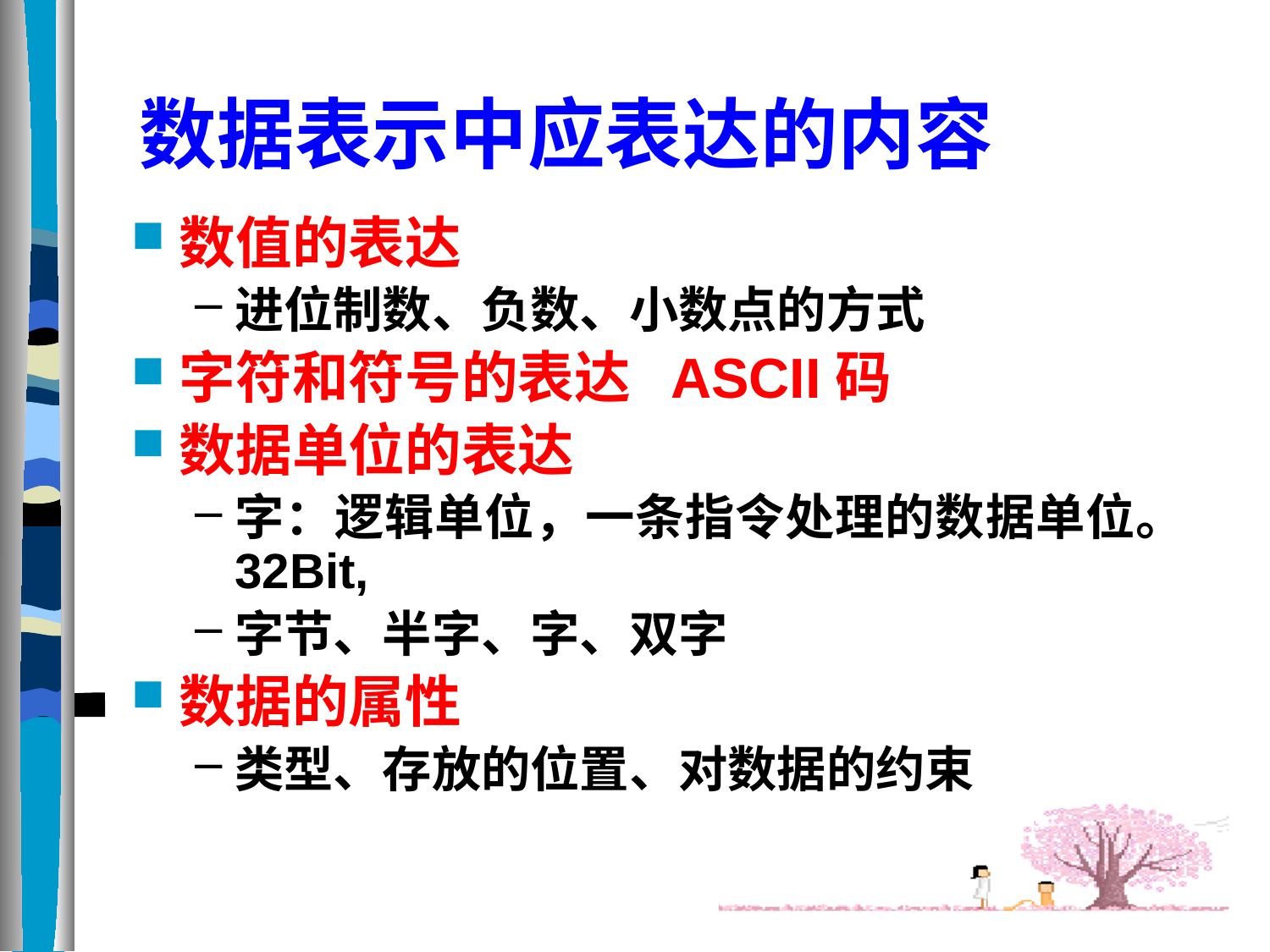

# 数据表示中应表达的内容
数值的表达
进位制数、负数、小数点的方式
字符和符号的表达  ASCII码
数据单位的表达
字：逻辑单位，一条指令处理的数据单位。32Bit,
字节、半字、字、双字
数据的属性
类型、存放的位置、对数据的约束